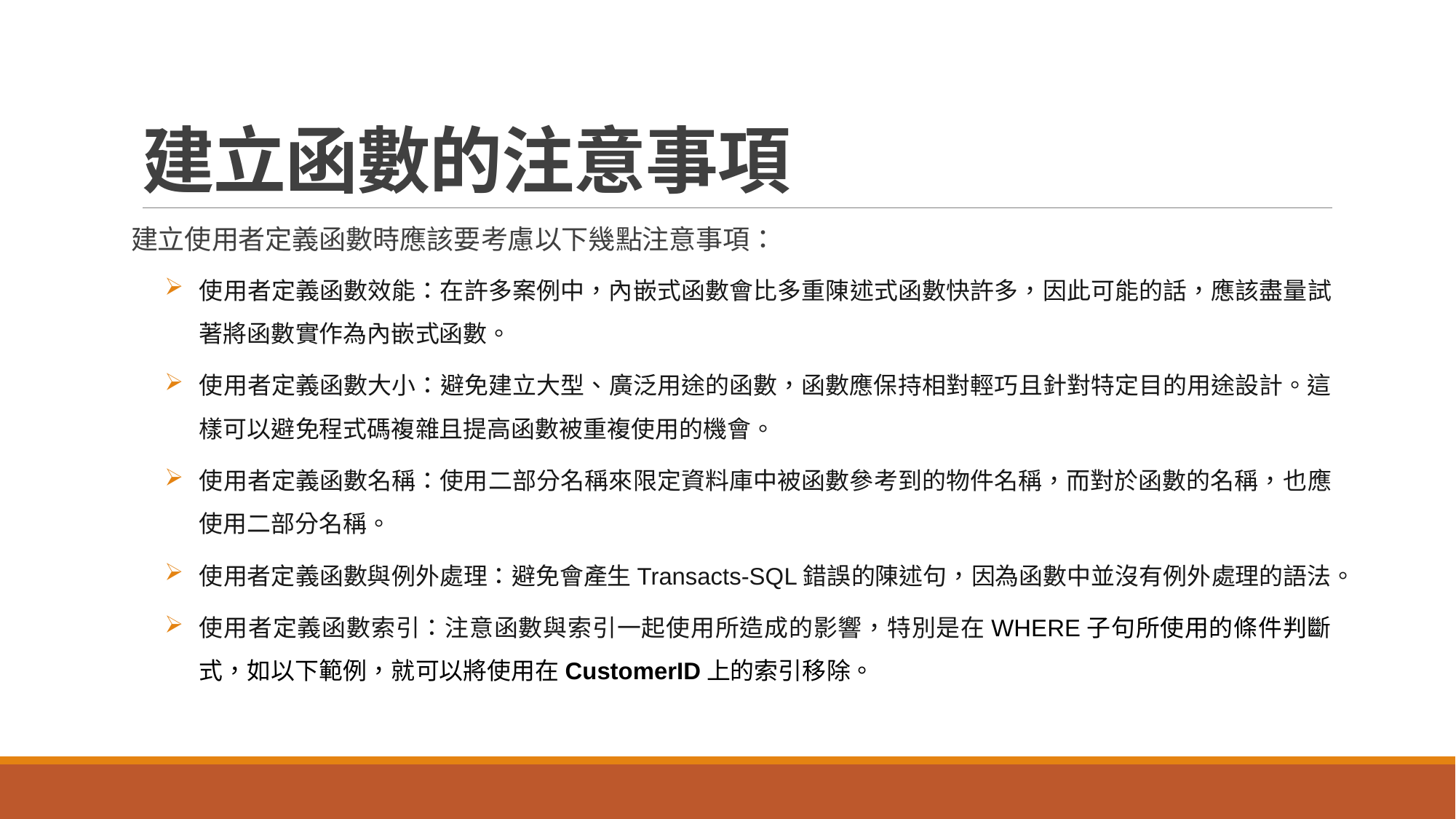

# 建立函數的注意事項
建立使用者定義函數時應該要考慮以下幾點注意事項：
使用者定義函數效能：在許多案例中，內嵌式函數會比多重陳述式函數快許多，因此可能的話，應該盡量試著將函數實作為內嵌式函數。
使用者定義函數大小：避免建立大型、廣泛用途的函數，函數應保持相對輕巧且針對特定目的用途設計。這樣可以避免程式碼複雜且提高函數被重複使用的機會。
使用者定義函數名稱：使用二部分名稱來限定資料庫中被函數參考到的物件名稱，而對於函數的名稱，也應使用二部分名稱。
使用者定義函數與例外處理：避免會產生Transacts-SQL錯誤的陳述句，因為函數中並沒有例外處理的語法。
使用者定義函數索引：注意函數與索引一起使用所造成的影響，特別是在WHERE子句所使用的條件判斷式，如以下範例，就可以將使用在CustomerID上的索引移除。